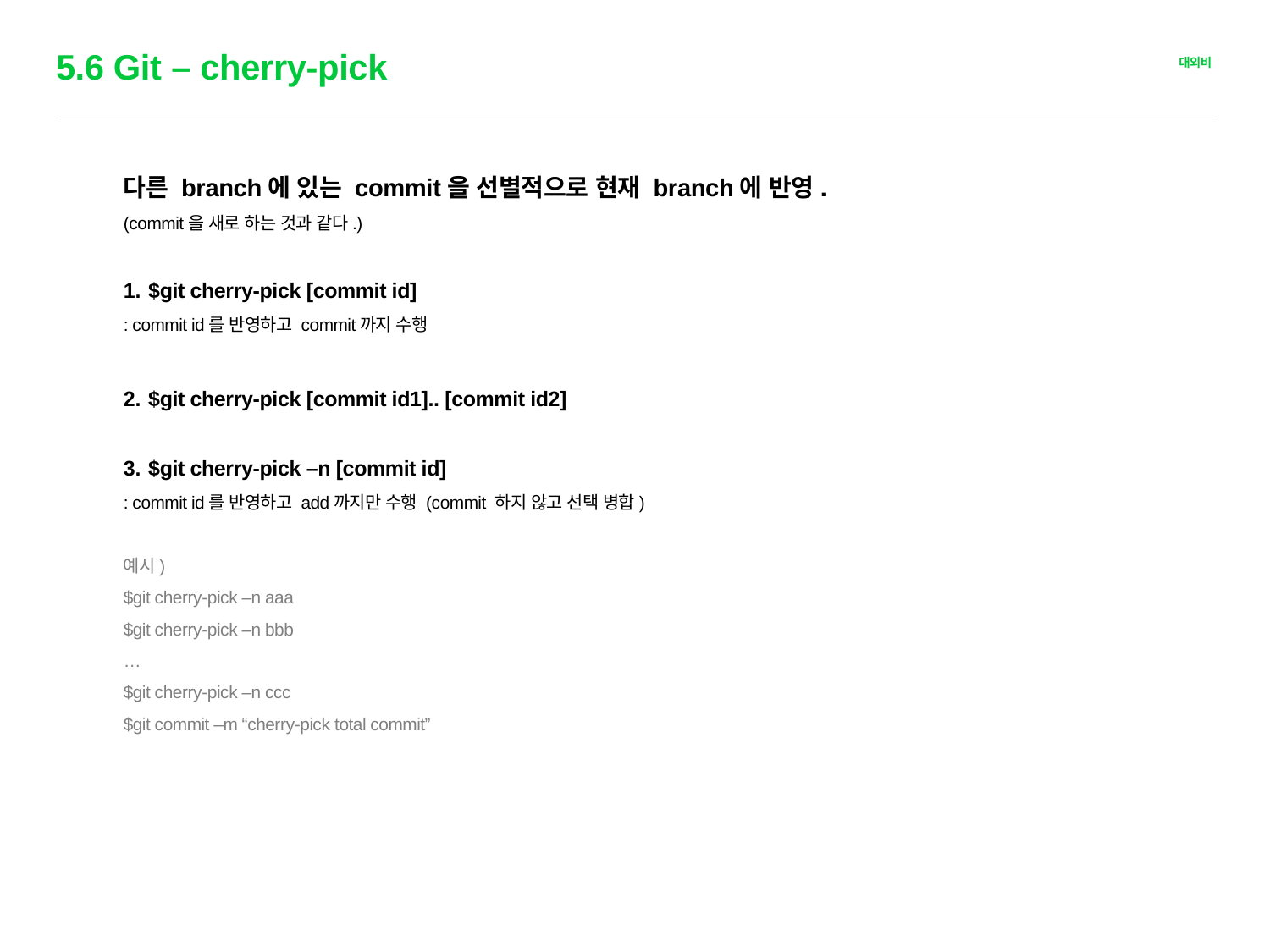

# 5.6 Git – cherry-pick
다른 branch에 있는 commit을 선별적으로 현재 branch에 반영.
(commit을 새로 하는 것과 같다.)

$git cherry-pick [commit id]
: commit id를 반영하고 commit까지 수행

$git cherry-pick [commit id1].. [commit id2]

$git cherry-pick –n [commit id]
: commit id를 반영하고 add까지만 수행 (commit 하지 않고 선택 병합)

예시)
$git cherry-pick –n aaa
$git cherry-pick –n bbb
…
$git cherry-pick –n ccc
$git commit –m “cherry-pick total commit”